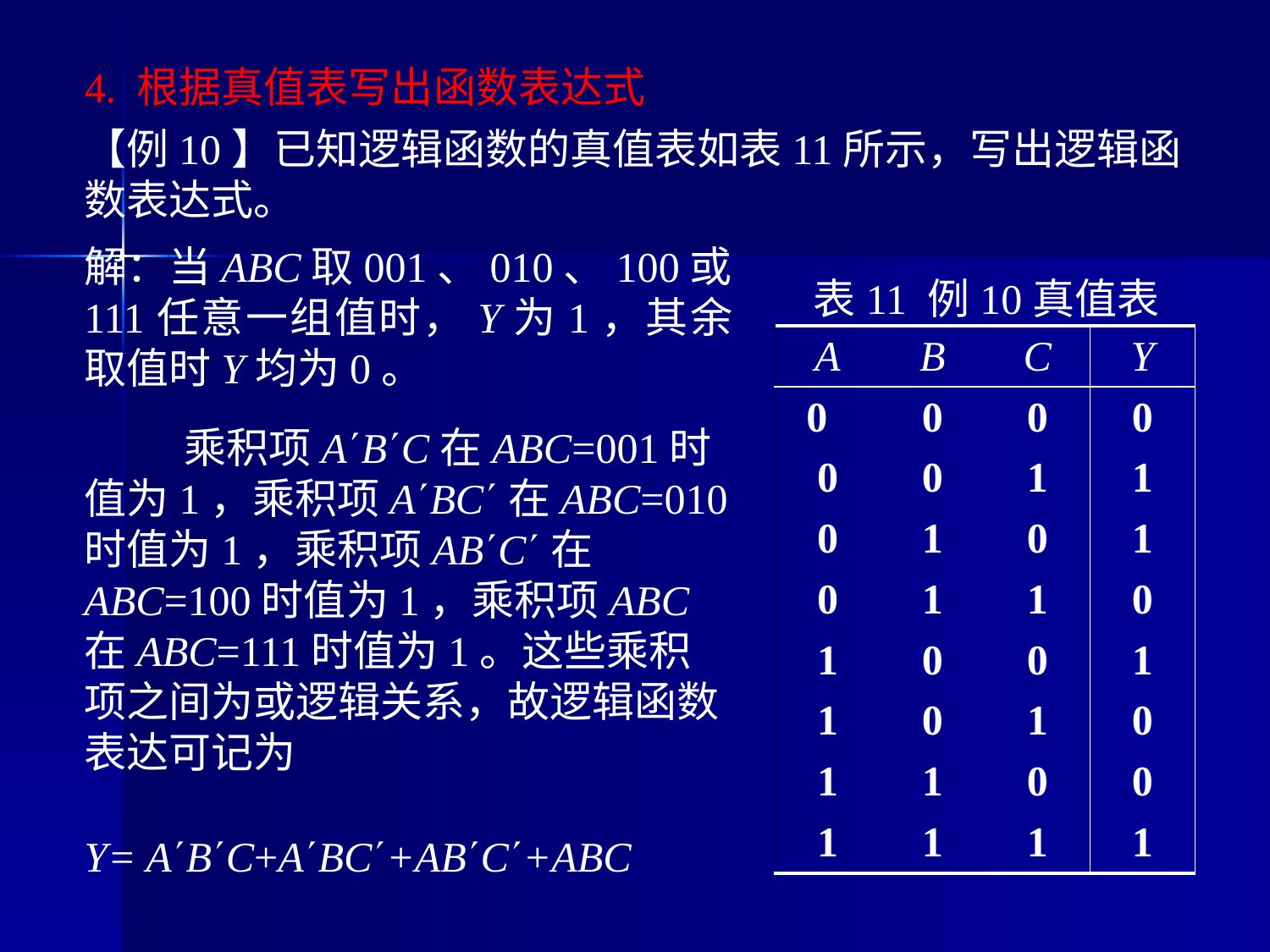

4. 根据真值表写出函数表达式
【例10】已知逻辑函数的真值表如表11所示，写出逻辑函数表达式。
解：当ABC取001、010、100或111任意一组值时，Y为1，其余取值时Y均为0。
表11 例10真值表
| A | B | C | Y |
| --- | --- | --- | --- |
| 0 | 0 | 0 | 0 |
| 0 | 0 | 1 | 1 |
| 0 | 1 | 0 | 1 |
| 0 | 1 | 1 | 0 |
| 1 | 0 | 0 | 1 |
| 1 | 0 | 1 | 0 |
| 1 | 1 | 0 | 0 |
| 1 | 1 | 1 | 1 |
乘积项A′B′C在ABC=001时值为1，乘积项A′BC′在ABC=010时值为1，乘积项AB′C′在ABC=100时值为1，乘积项ABC在ABC=111时值为1。这些乘积项之间为或逻辑关系，故逻辑函数表达可记为
Y= A′B′C+A′BC′+AB′C′+ABC